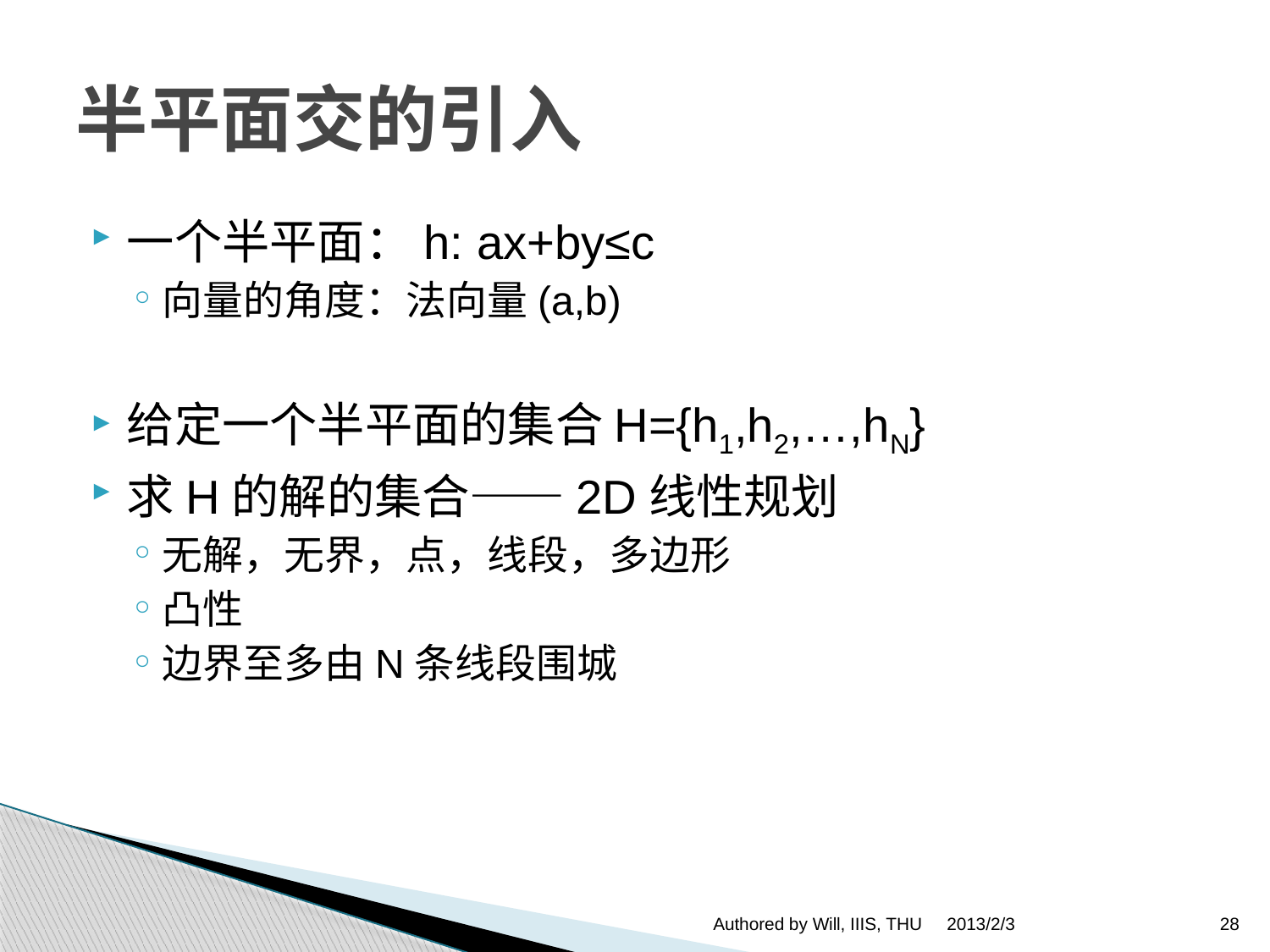

# 半平面交的引入
一个半平面：h: ax+by≤c
向量的角度：法向量(a,b)

给定一个半平面的集合H={h1,h2,…,hN}
求H的解的集合——2D线性规划
无解，无界，点，线段，多边形
凸性
边界至多由N条线段围城

Authored by Will, IIIS, THU
2013/2/3
28